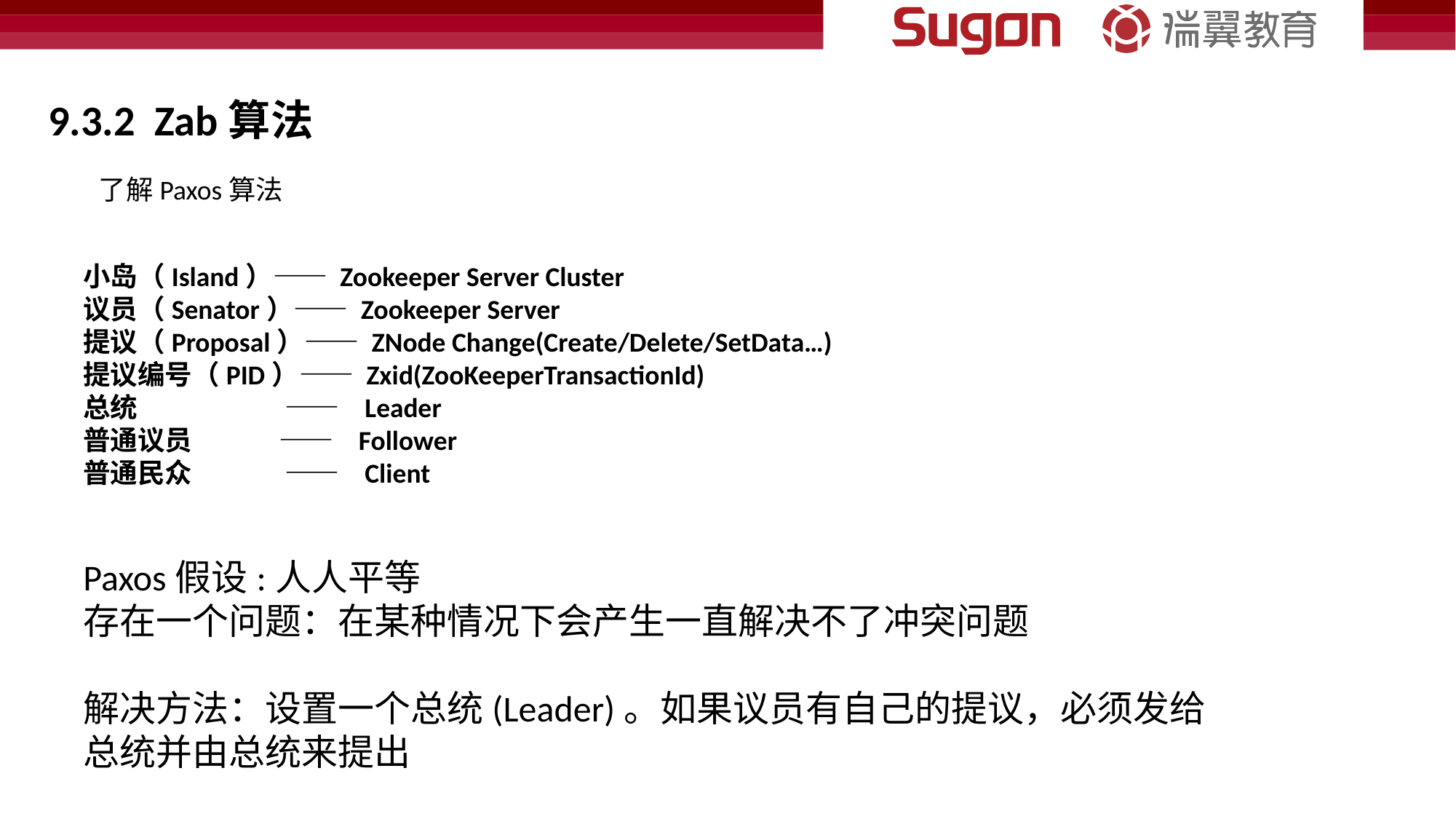

9.3.2  Zab算法
了解Paxos算法
小岛（Island）—— Zookeeper Server Cluster
议员（Senator）—— Zookeeper Server
提议（Proposal）—— ZNode Change(Create/Delete/SetData…)
提议编号（PID）—— Zxid(ZooKeeperTransactionId)
总统	               ——   Leader
普通议员              ——   Follower
普通民众               ——   Client
Paxos假设:人人平等
存在一个问题：在某种情况下会产生一直解决不了冲突问题

解决方法：设置一个总统(Leader)。如果议员有自己的提议，必须发给总统并由总统来提出